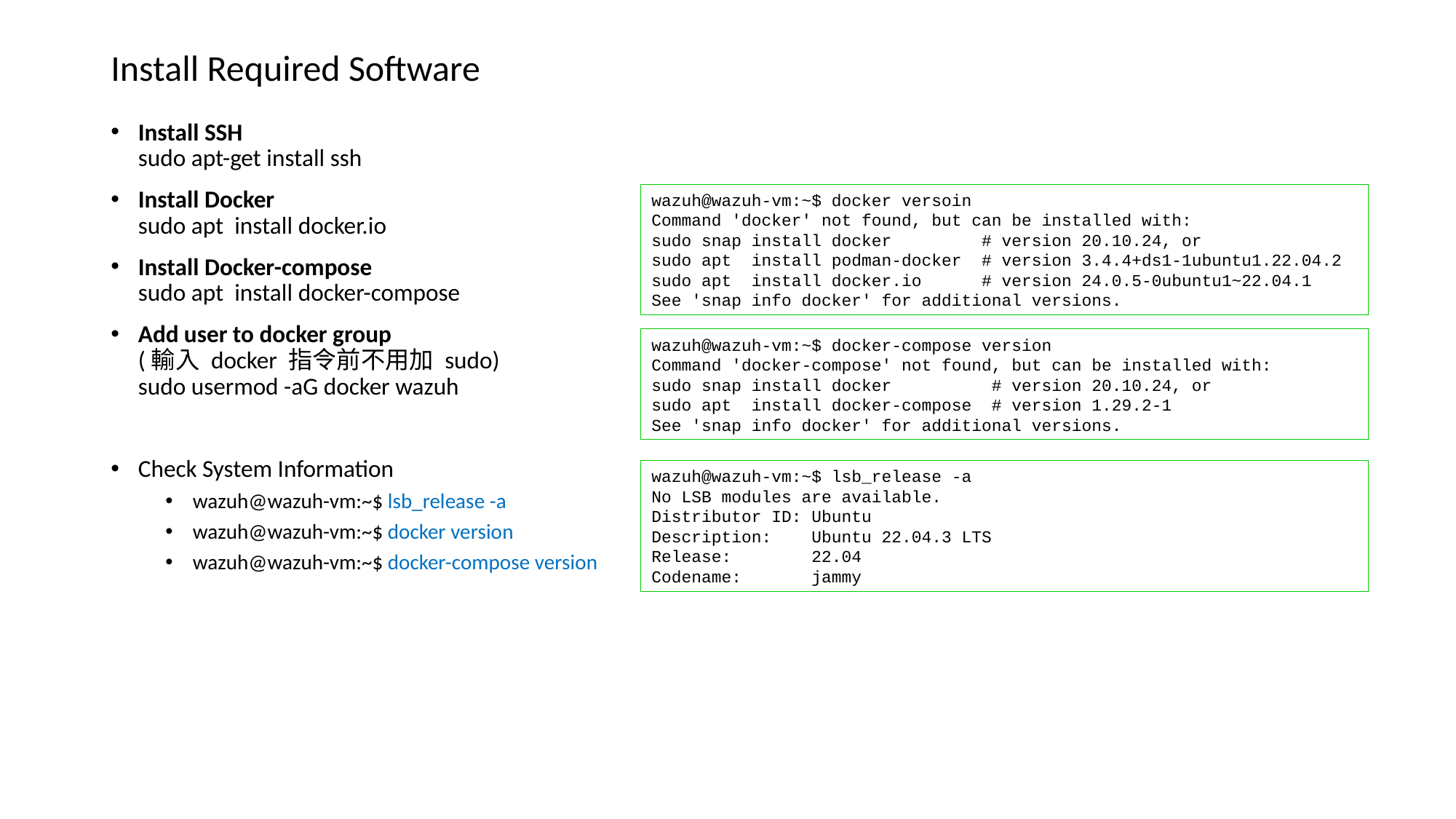

# Install Required Software
Install SSH
sudo apt-get install ssh
Install Docker
sudo apt  install docker.io
Install Docker-compose
sudo apt  install docker-compose
Add user to docker group
(輸入 docker 指令前不用加 sudo)
sudo usermod -aG docker wazuh

Check System Information
wazuh@wazuh-vm:~$ lsb_release -a
wazuh@wazuh-vm:~$ docker version
wazuh@wazuh-vm:~$ docker-compose version

wazuh@wazuh-vm:~$ docker versoin
Command 'docker' not found, but can be installed with:
sudo snap install docker         # version 20.10.24, or
sudo apt  install podman-docker  # version 3.4.4+ds1-1ubuntu1.22.04.2
sudo apt  install docker.io      # version 24.0.5-0ubuntu1~22.04.1
See 'snap info docker' for additional versions.
wazuh@wazuh-vm:~$ docker-compose version
Command 'docker-compose' not found, but can be installed with:
sudo snap install docker          # version 20.10.24, or
sudo apt  install docker-compose  # version 1.29.2-1
See 'snap info docker' for additional versions.
wazuh@wazuh-vm:~$ lsb_release -a
No LSB modules are available.
Distributor ID: Ubuntu
Description:    Ubuntu 22.04.3 LTS
Release:        22.04
Codename:       jammy